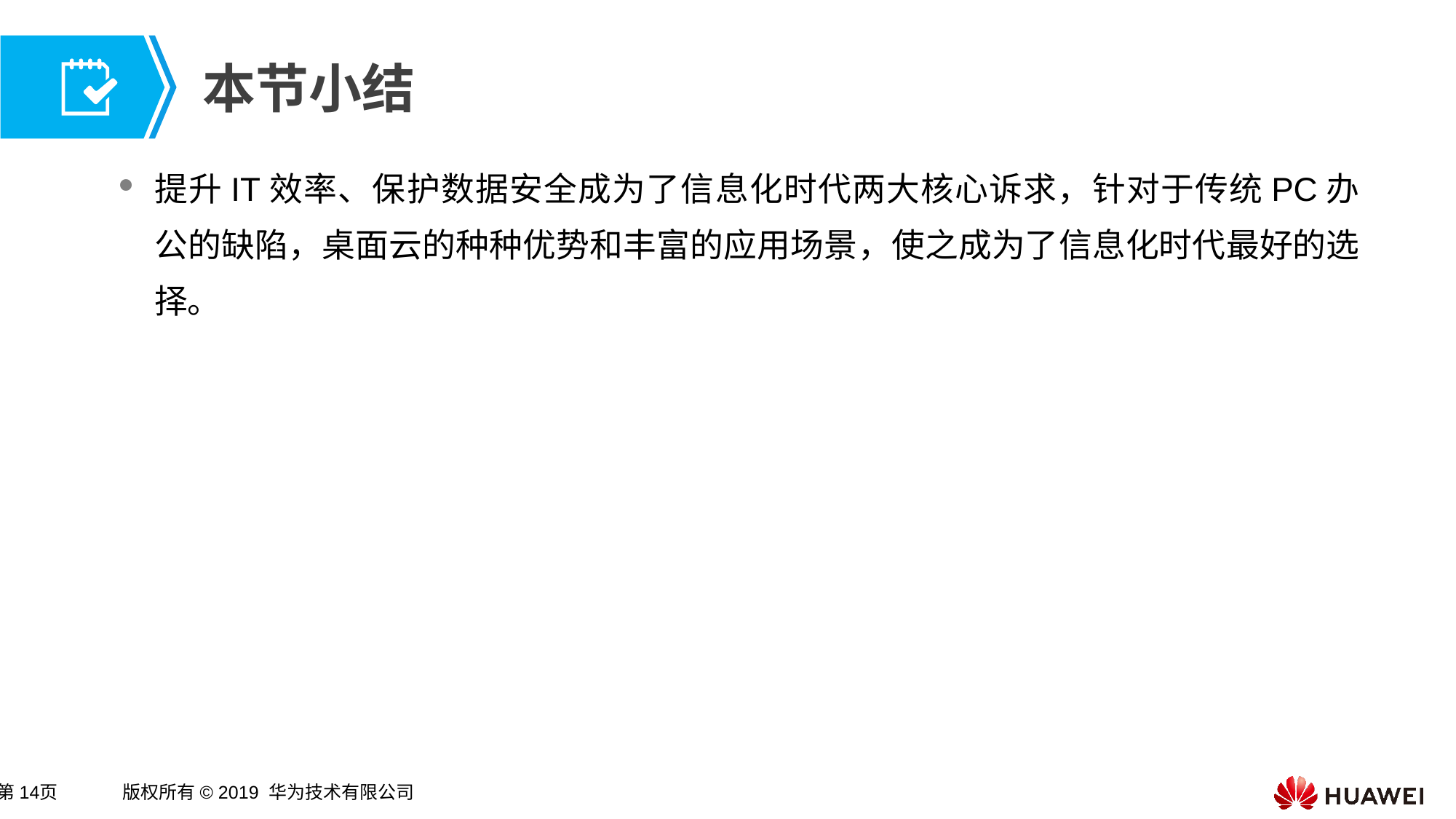

提升IT效率、保护数据安全成为了信息化时代两大核心诉求，针对于传统PC办公的缺陷，桌面云的种种优势和丰富的应用场景，使之成为了信息化时代最好的选择。